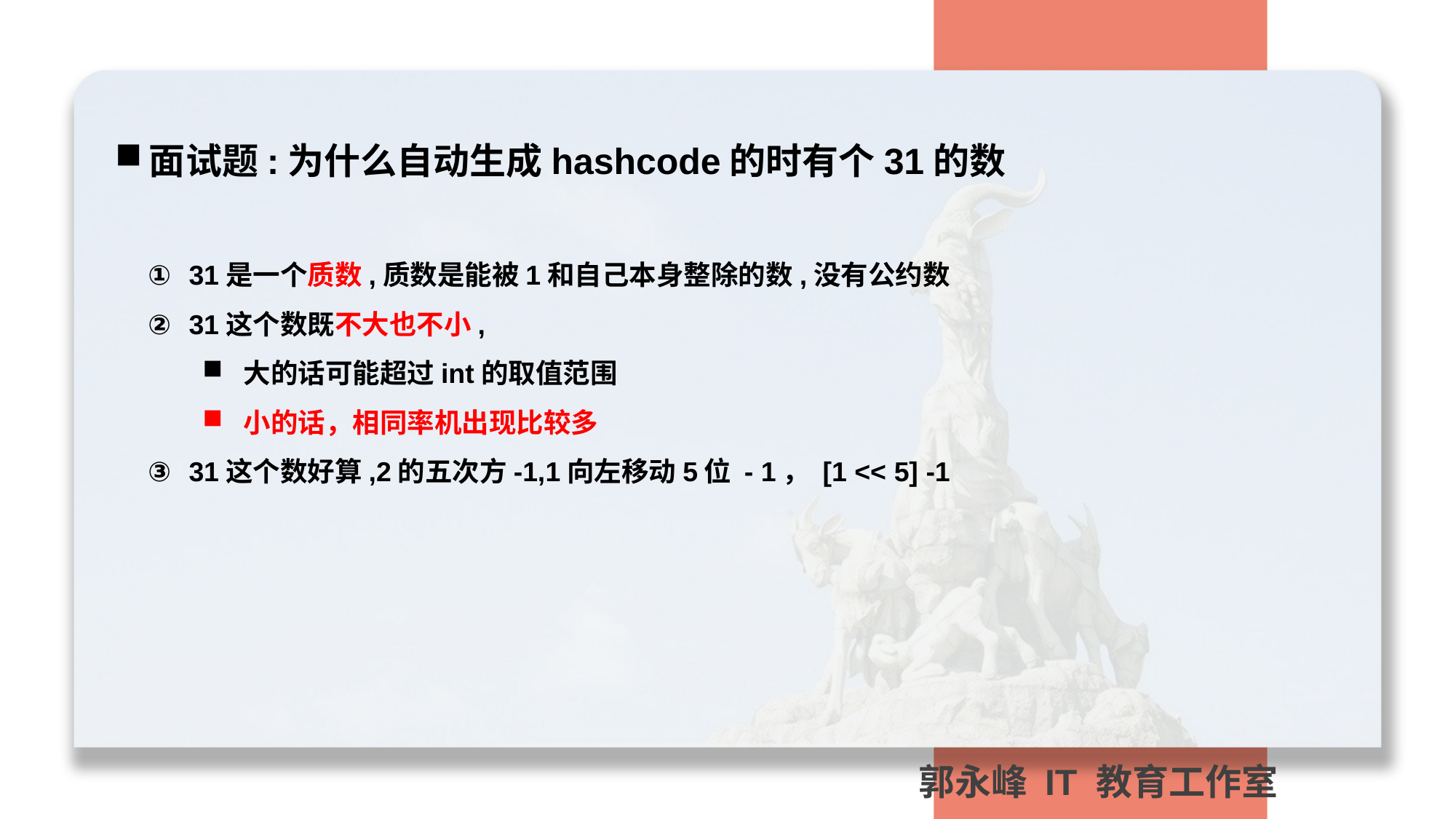

面试题:为什么自动生成hashcode的时有个31的数
31是一个质数,质数是能被1和自己本身整除的数,没有公约数
31这个数既不大也不小,
大的话可能超过int的取值范围
小的话，相同率机出现比较多
31这个数好算,2的五次方-1,1向左移动5位 - 1， [1 << 5] -1